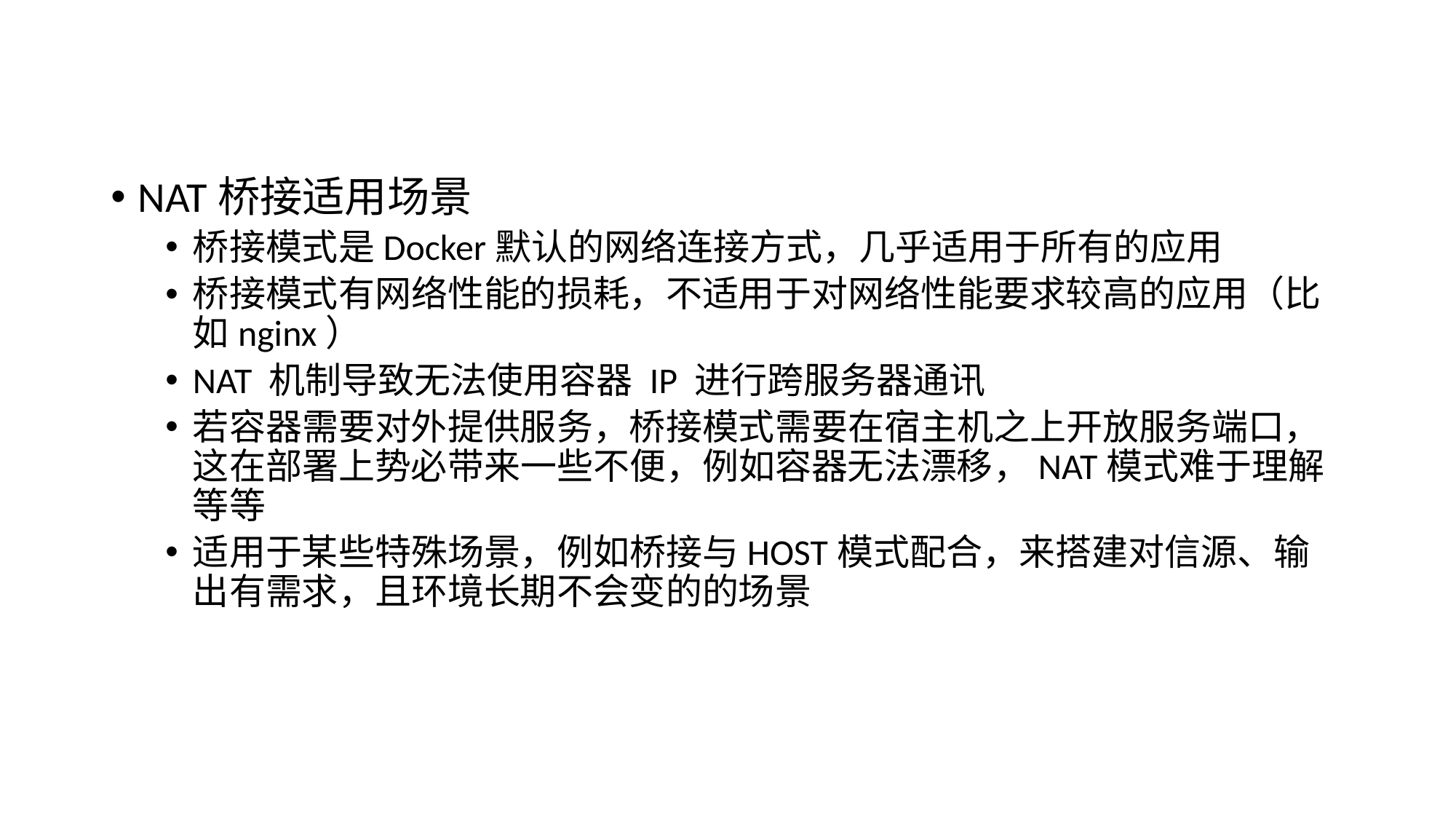

NAT桥接适用场景
桥接模式是Docker默认的网络连接方式，几乎适用于所有的应用
桥接模式有网络性能的损耗，不适用于对网络性能要求较高的应用（比如nginx）
NAT 机制导致无法使用容器 IP 进行跨服务器通讯
若容器需要对外提供服务，桥接模式需要在宿主机之上开放服务端口，这在部署上势必带来一些不便，例如容器无法漂移，NAT模式难于理解等等
适用于某些特殊场景，例如桥接与HOST模式配合，来搭建对信源、输出有需求，且环境长期不会变的的场景